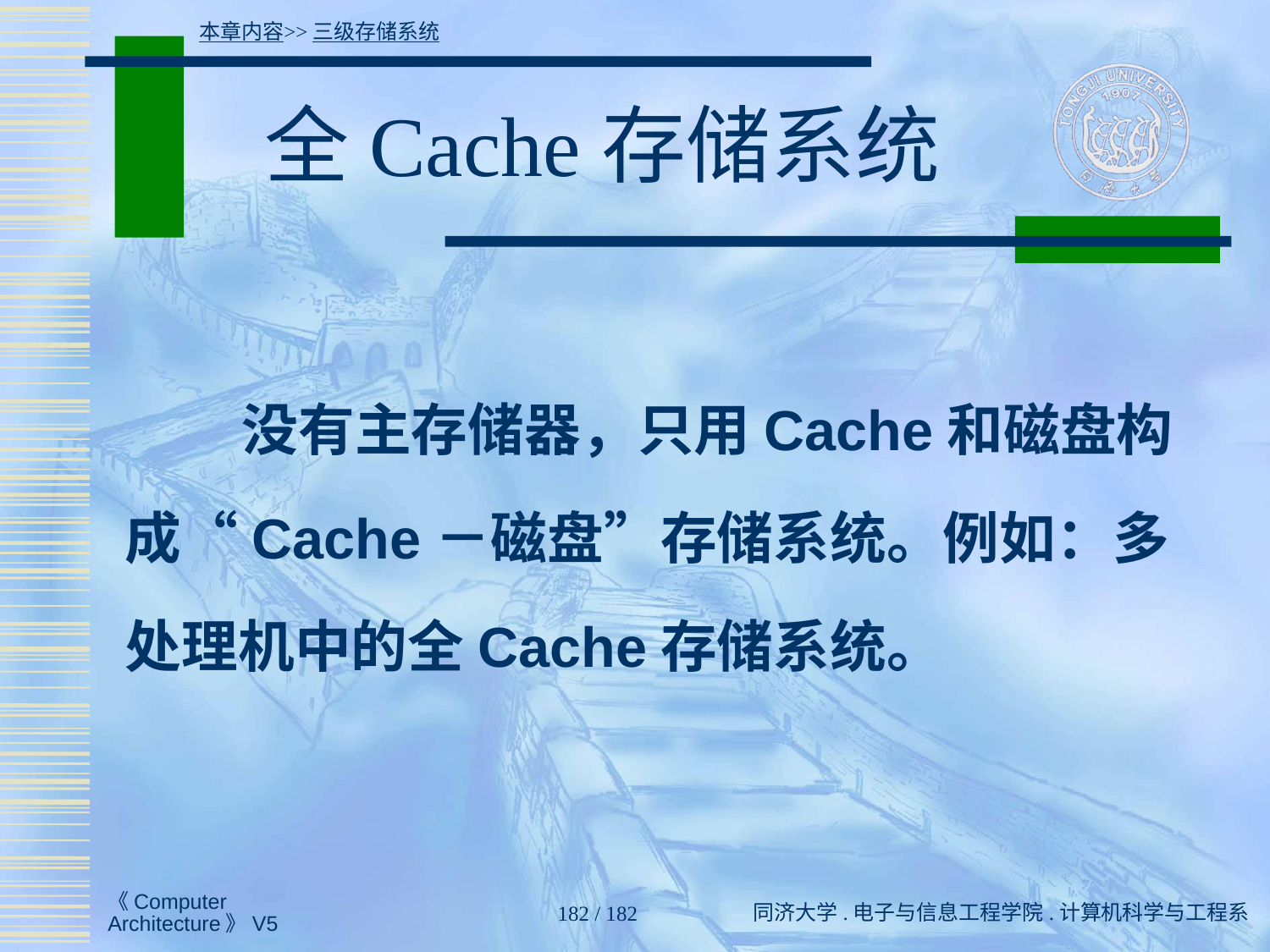

本章内容>>三级存储系统
# 全Cache存储系统
        没有主存储器，只用Cache和磁盘构成“Cache－磁盘”存储系统。例如：多处理机中的全Cache存储系统。